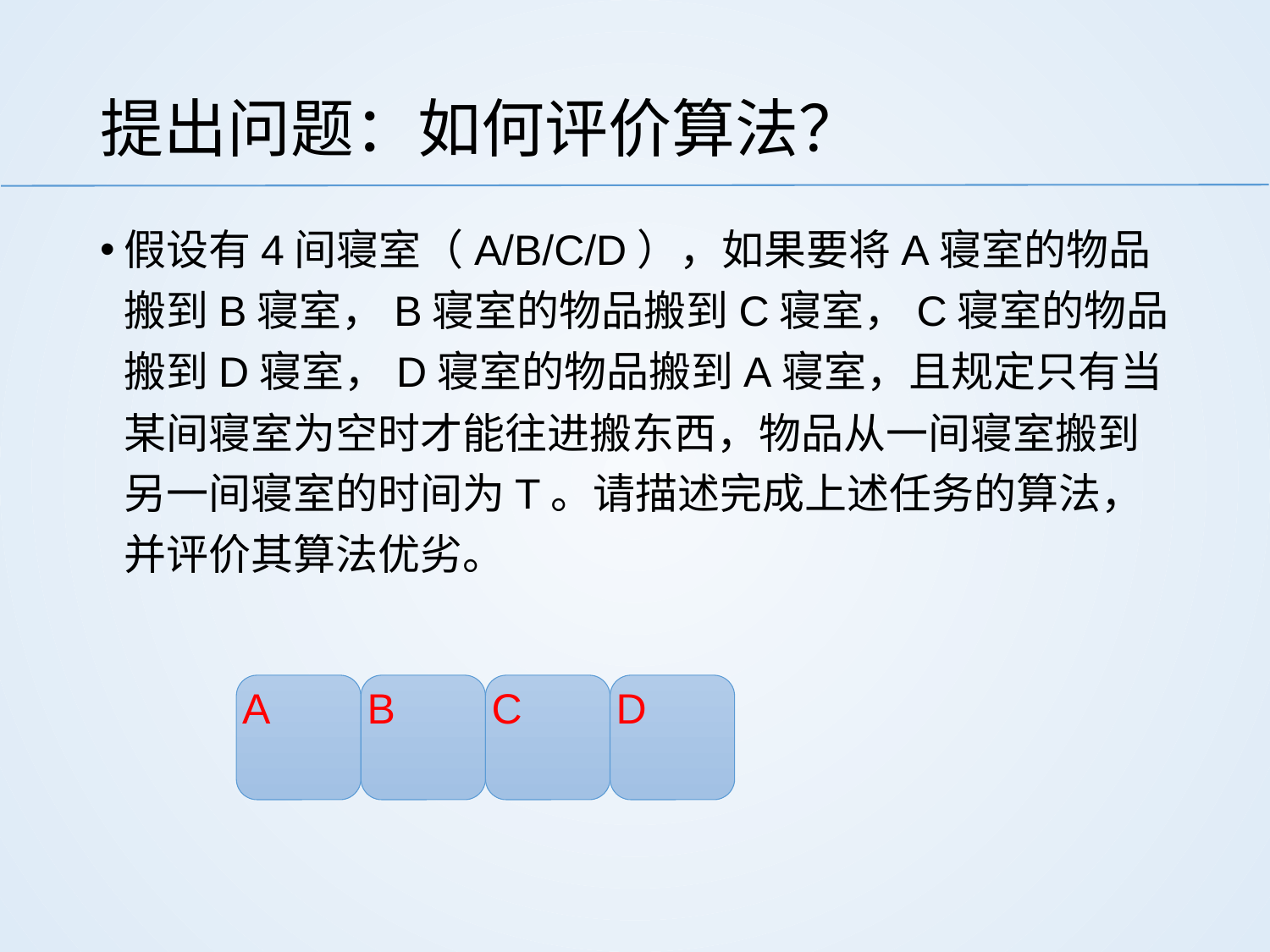

# 提出问题：如何评价算法？
假设有4间寝室（A/B/C/D），如果要将A寝室的物品搬到B寝室，B寝室的物品搬到C寝室，C寝室的物品搬到D寝室，D寝室的物品搬到A寝室，且规定只有当某间寝室为空时才能往进搬东西，物品从一间寝室搬到另一间寝室的时间为T。请描述完成上述任务的算法，并评价其算法优劣。
A
B
C
D
26